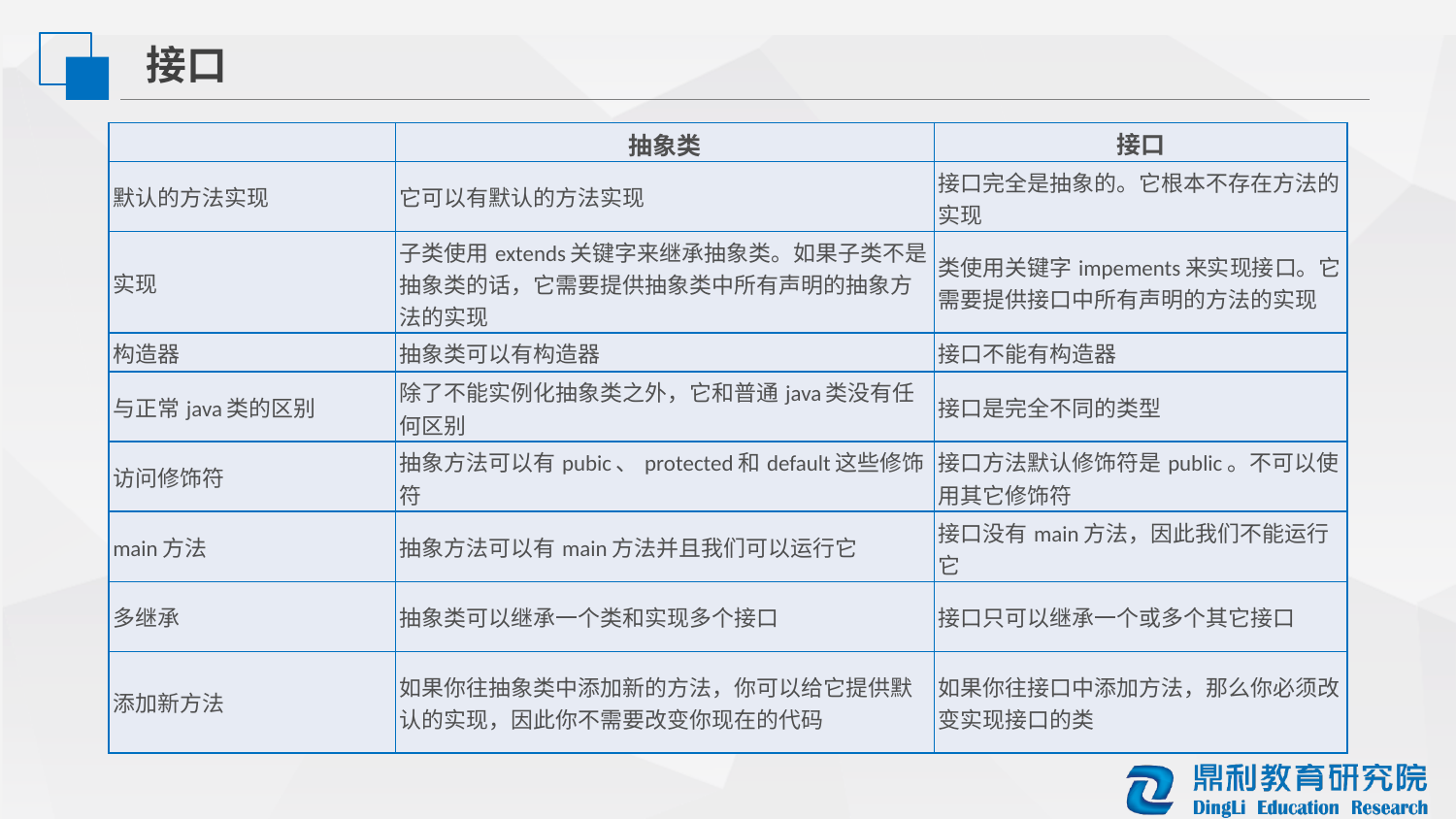

接口
|  | 抽象类 | 接口 |
| --- | --- | --- |
| 默认的方法实现 | 它可以有默认的方法实现 | 接口完全是抽象的。它根本不存在方法的实现 |
| 实现 | 子类使用extends关键字来继承抽象类。如果子类不是抽象类的话，它需要提供抽象类中所有声明的抽象方法的实现 | 类使用关键字impements来实现接口。它需要提供接口中所有声明的方法的实现 |
| 构造器 | 抽象类可以有构造器 | 接口不能有构造器 |
| 与正常java类的区别 | 除了不能实例化抽象类之外，它和普通java类没有任何区别 | 接口是完全不同的类型 |
| 访问修饰符 | 抽象方法可以有pubic、protected和default这些修饰符 | 接口方法默认修饰符是public。不可以使用其它修饰符 |
| main方法 | 抽象方法可以有main方法并且我们可以运行它 | 接口没有main方法，因此我们不能运行它 |
| 多继承 | 抽象类可以继承一个类和实现多个接口 | 接口只可以继承一个或多个其它接口 |
| 添加新方法 | 如果你往抽象类中添加新的方法，你可以给它提供默认的实现，因此你不需要改变你现在的代码 | 如果你往接口中添加方法，那么你必须改变实现接口的类 |